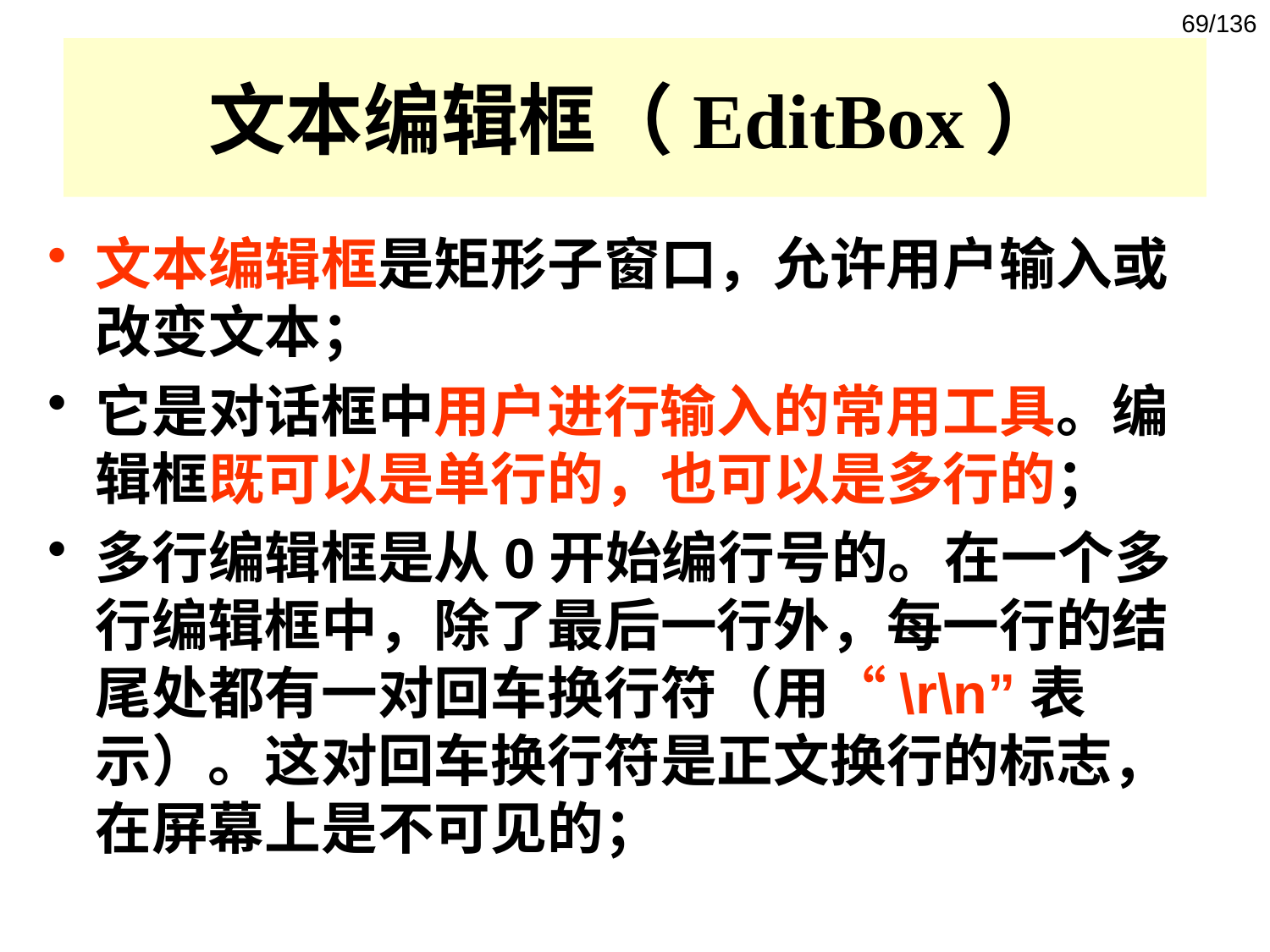

69/136
# 文本编辑框（EditBox）
文本编辑框是矩形子窗口，允许用户输入或改变文本；
它是对话框中用户进行输入的常用工具。编辑框既可以是单行的，也可以是多行的；
多行编辑框是从0开始编行号的。在一个多行编辑框中，除了最后一行外，每一行的结尾处都有一对回车换行符（用“\r\n”表示）。这对回车换行符是正文换行的标志，在屏幕上是不可见的；